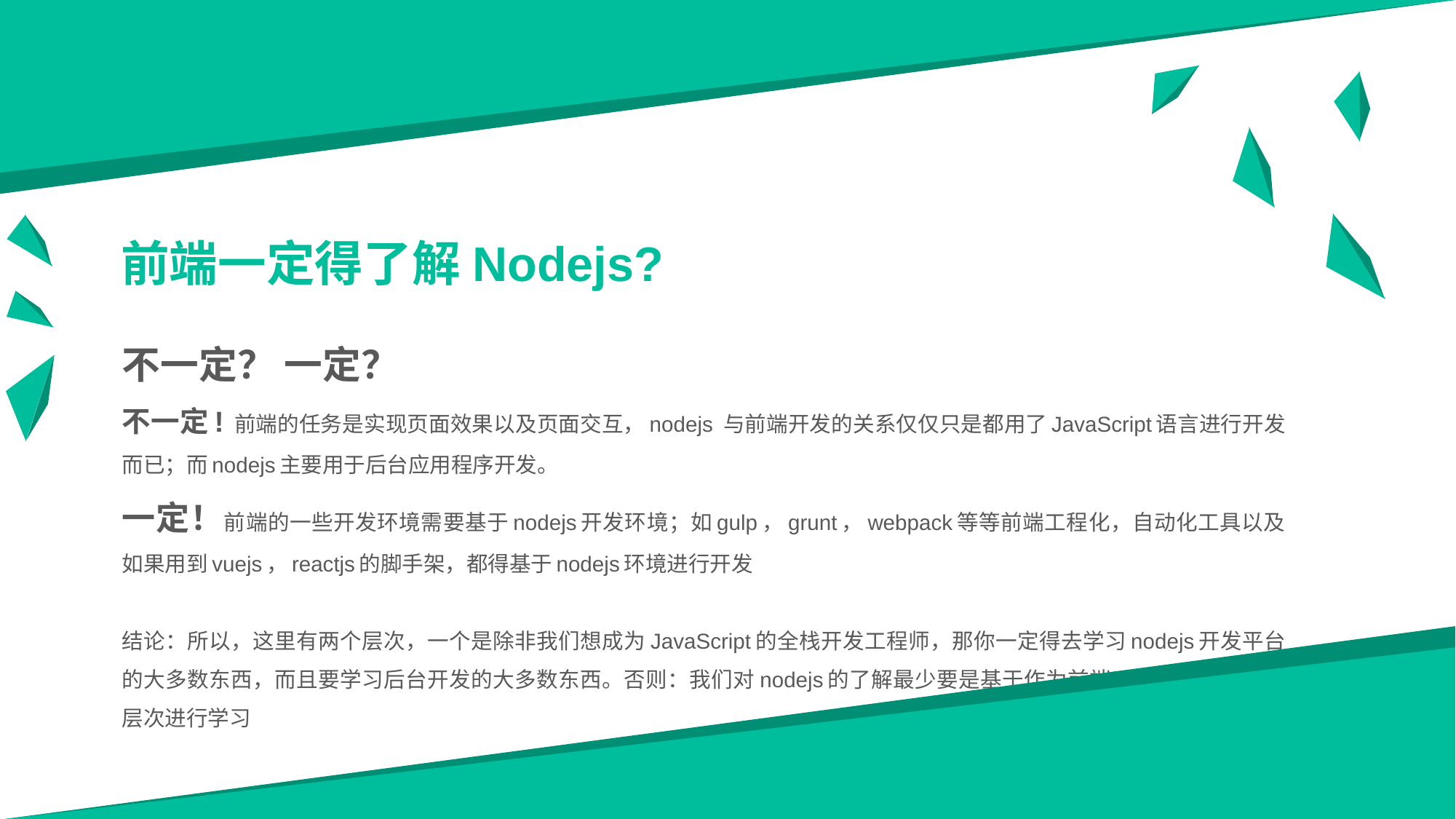

# 前端一定得了解Nodejs?

不一定？ 一定？
不一定! 前端的任务是实现页面效果以及页面交互，nodejs 与前端开发的关系仅仅只是都用了JavaScript语言进行开发而已；而nodejs主要用于后台应用程序开发。
一定！前端的一些开发环境需要基于nodejs开发环境；如gulp，grunt，webpack等等前端工程化，自动化工具以及如果用到vuejs，reactjs的脚手架，都得基于nodejs环境进行开发

结论：所以，这里有两个层次，一个是除非我们想成为JavaScript的全栈开发工程师，那你一定得去学习nodejs开发平台的大多数东西，而且要学习后台开发的大多数东西。否则：我们对nodejs的了解最少要是基于作为前端工程化开发环境的层次进行学习